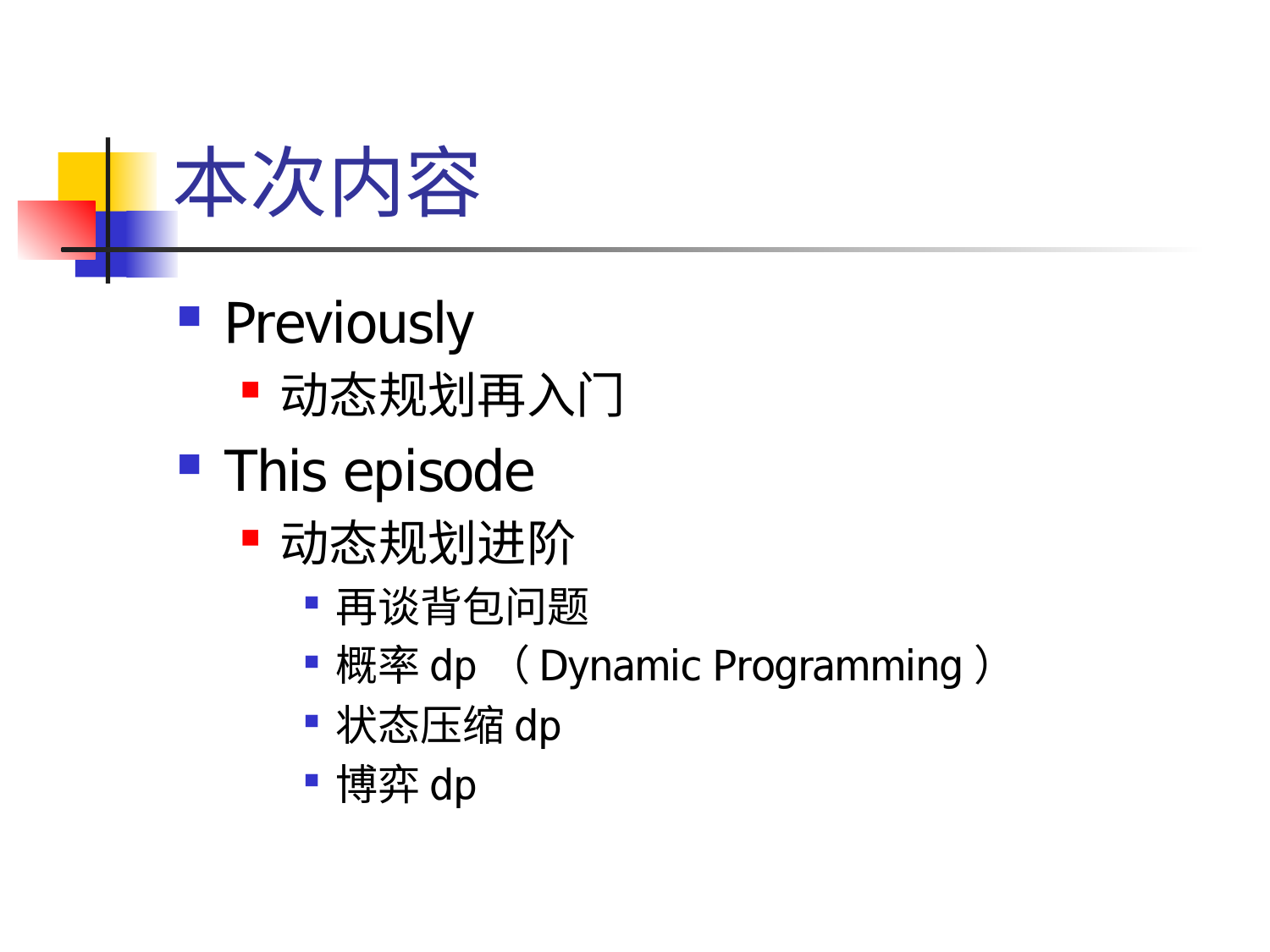

# 本次内容
Previously
动态规划再入门
This episode
动态规划进阶
再谈背包问题
概率dp（Dynamic Programming）
状态压缩dp
博弈dp